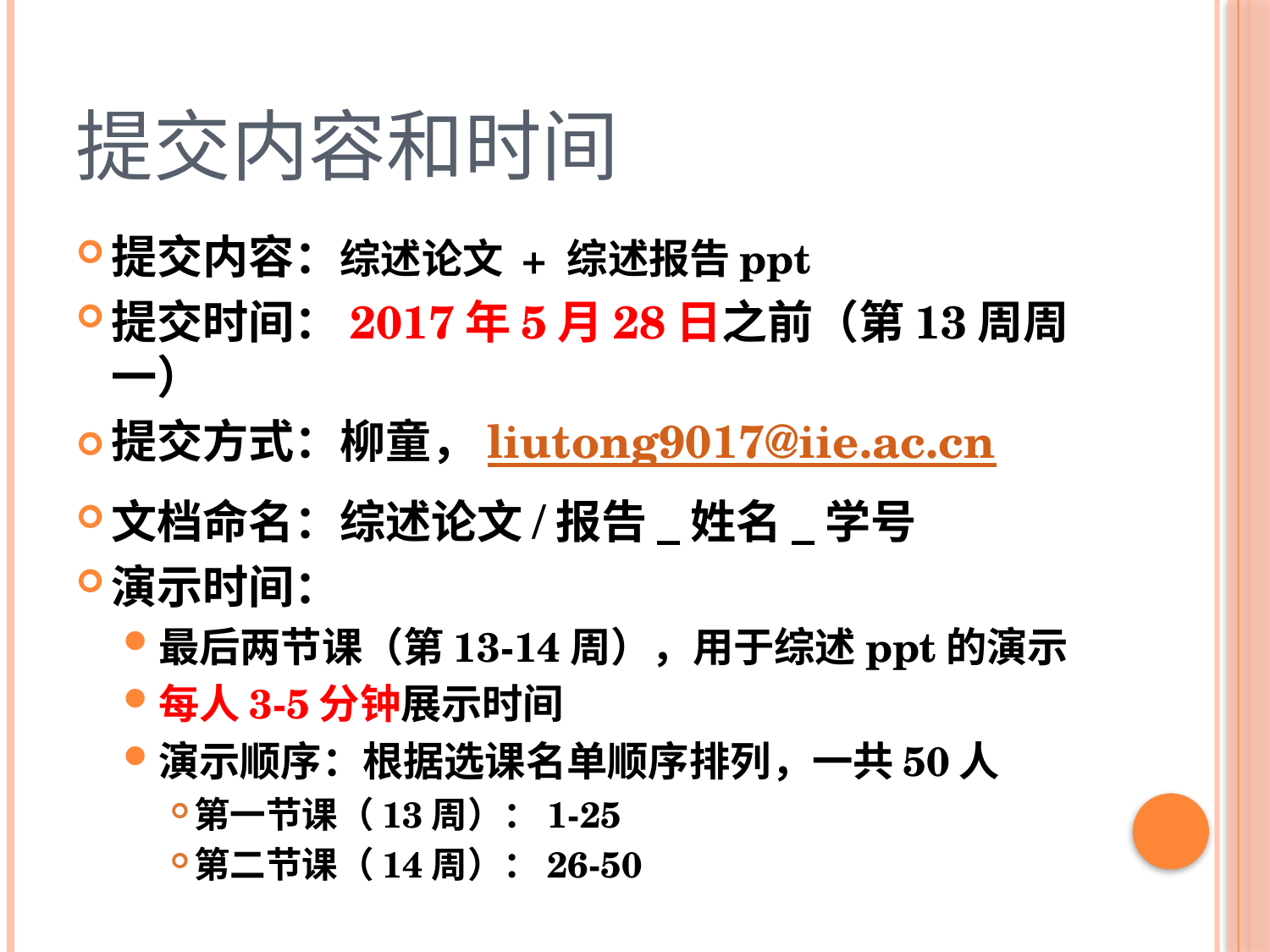

# 提交内容和时间
提交内容：综述论文 + 综述报告ppt
提交时间：2017年5月28日之前（第13周周一）
提交方式：柳童，liutong9017@iie.ac.cn
文档命名：综述论文/报告_姓名_学号
演示时间：
最后两节课（第13-14周），用于综述ppt的演示
每人3-5分钟展示时间
演示顺序：根据选课名单顺序排列，一共50人
第一节课（13周）：1-25
第二节课（14周）：26-50